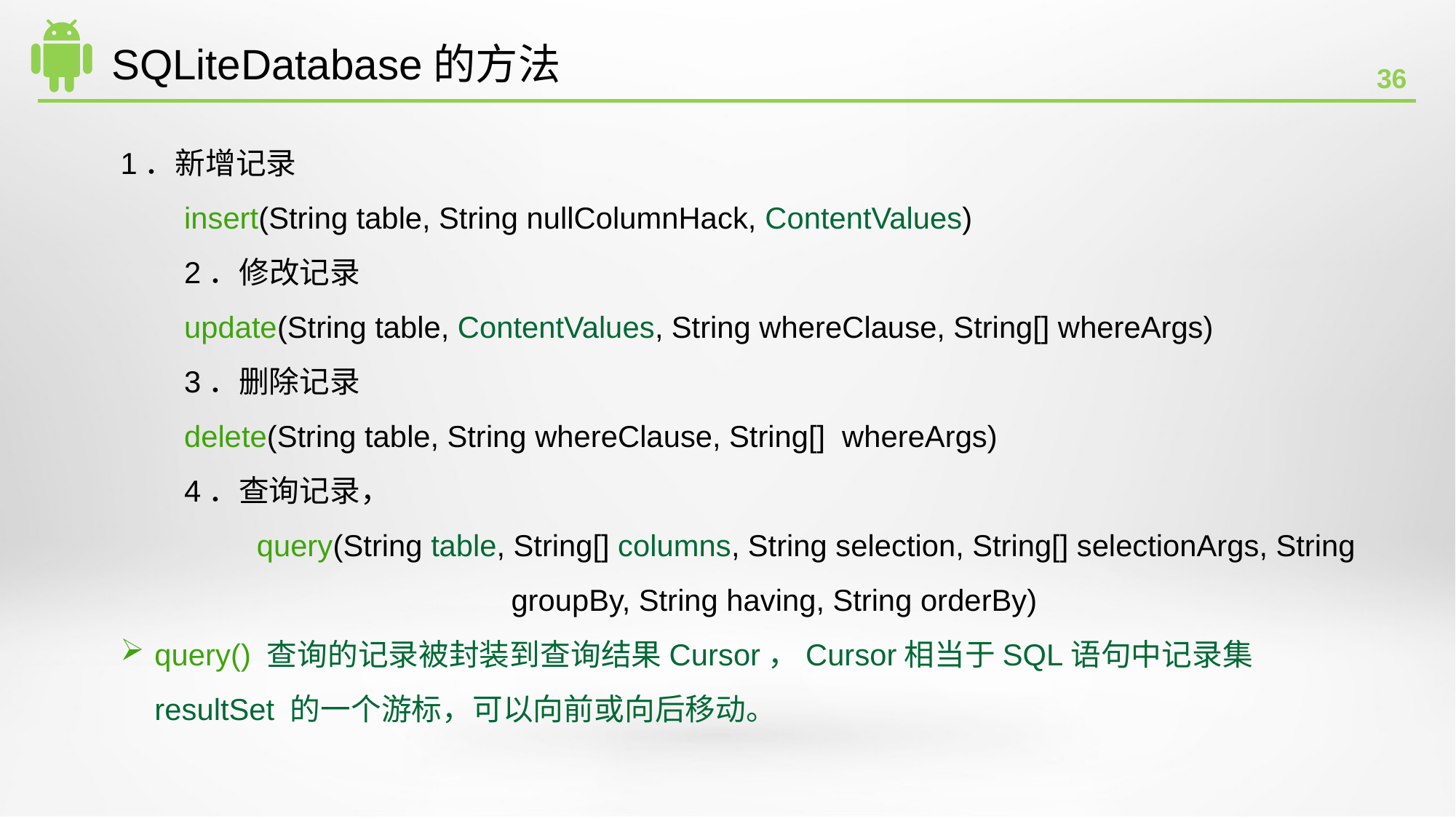

# SQLiteDatabase的方法
1．新增记录
insert(String table, String nullColumnHack, ContentValues)
2．修改记录
update(String table, ContentValues, String whereClause, String[] whereArgs)
3．删除记录
delete(String table, String whereClause, String[]  whereArgs)
4．查询记录，
query(String table, String[] columns, String selection, String[] selectionArgs, String groupBy, String having, String orderBy)
query() 查询的记录被封装到查询结果Cursor，Cursor相当于SQL语句中记录集resultSet 的一个游标，可以向前或向后移动。